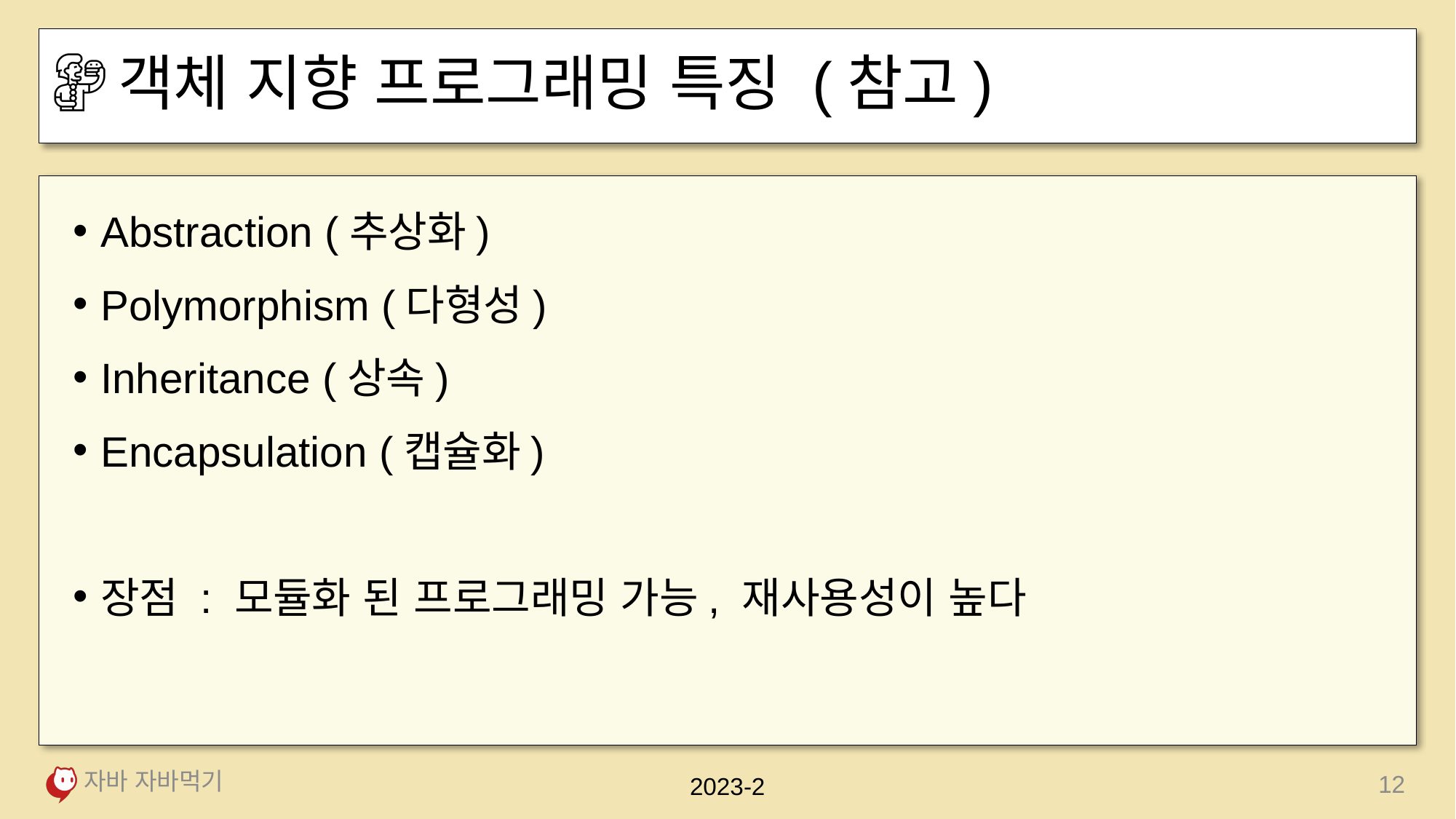

# 객체 지향 프로그래밍 특징 (참고)
Abstraction (추상화)
Polymorphism (다형성)
Inheritance (상속)
Encapsulation (캡슐화)

장점 : 모듈화 된 프로그래밍 가능, 재사용성이 높다

자바 자바먹기
12